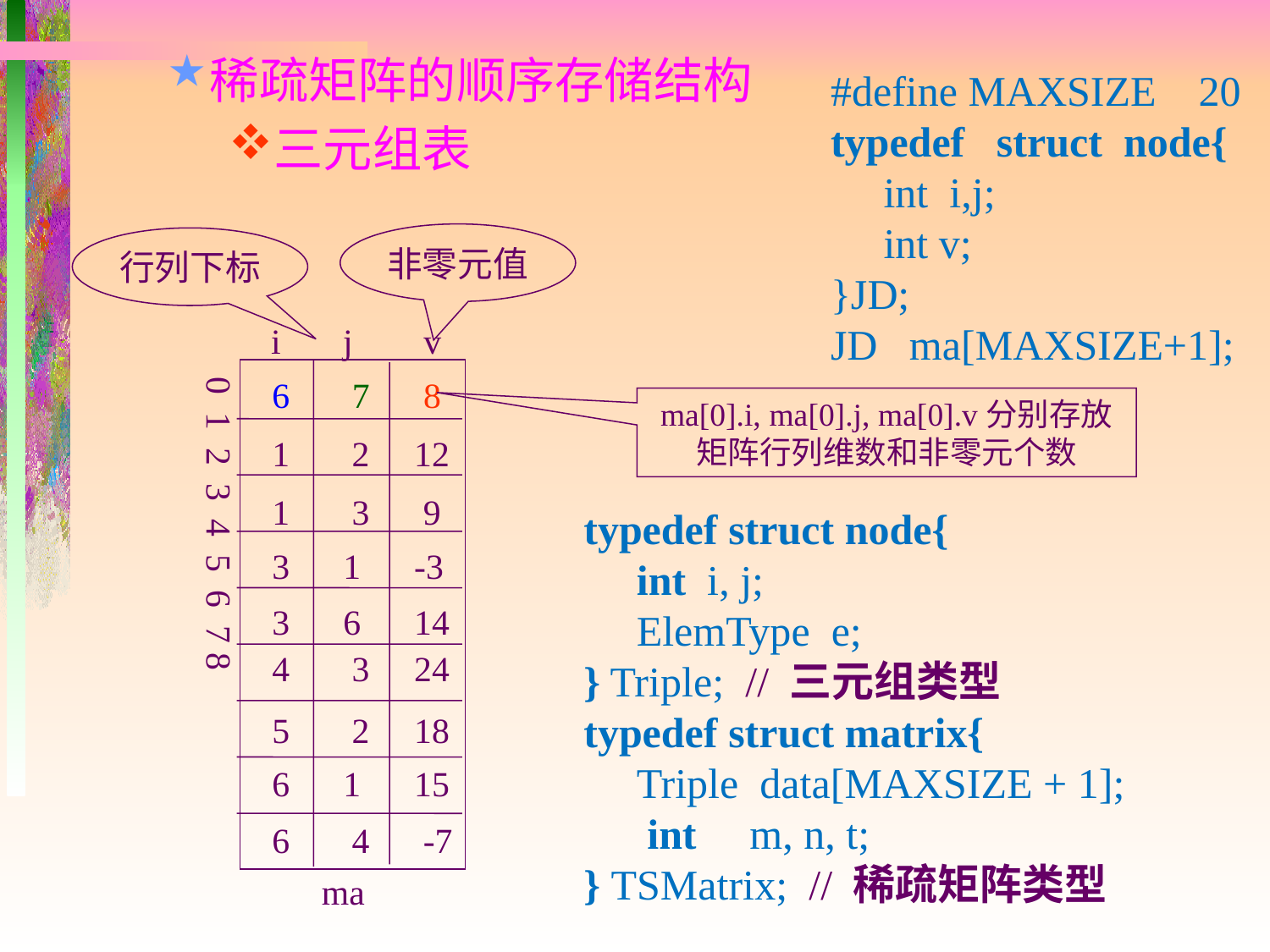

稀疏矩阵的顺序存储结构
三元组表
#define MAXSIZE    20
typedef   struct  node{
     int  i,j;
     int v;
}JD;
JD   ma[MAXSIZE+1];
非零元值
行列下标
i       j        v

0  1  2  3  4  5  6  7 8
ma
6       7      8
ma[0].i, ma[0].j, ma[0].v分别存放
矩阵行列维数和非零元个数
1       2     12
1       3      9
typedef struct node{
     int  i, j;
     ElemType  e;
} Triple;  // 三元组类型
typedef struct matrix{
     Triple  data[MAXSIZE + 1];
      int     m, n, t;
} TSMatrix;  // 稀疏矩阵类型
3      1      -3
3      6      14
4       3     24
5       2     18
6      1      15
6       4      -7